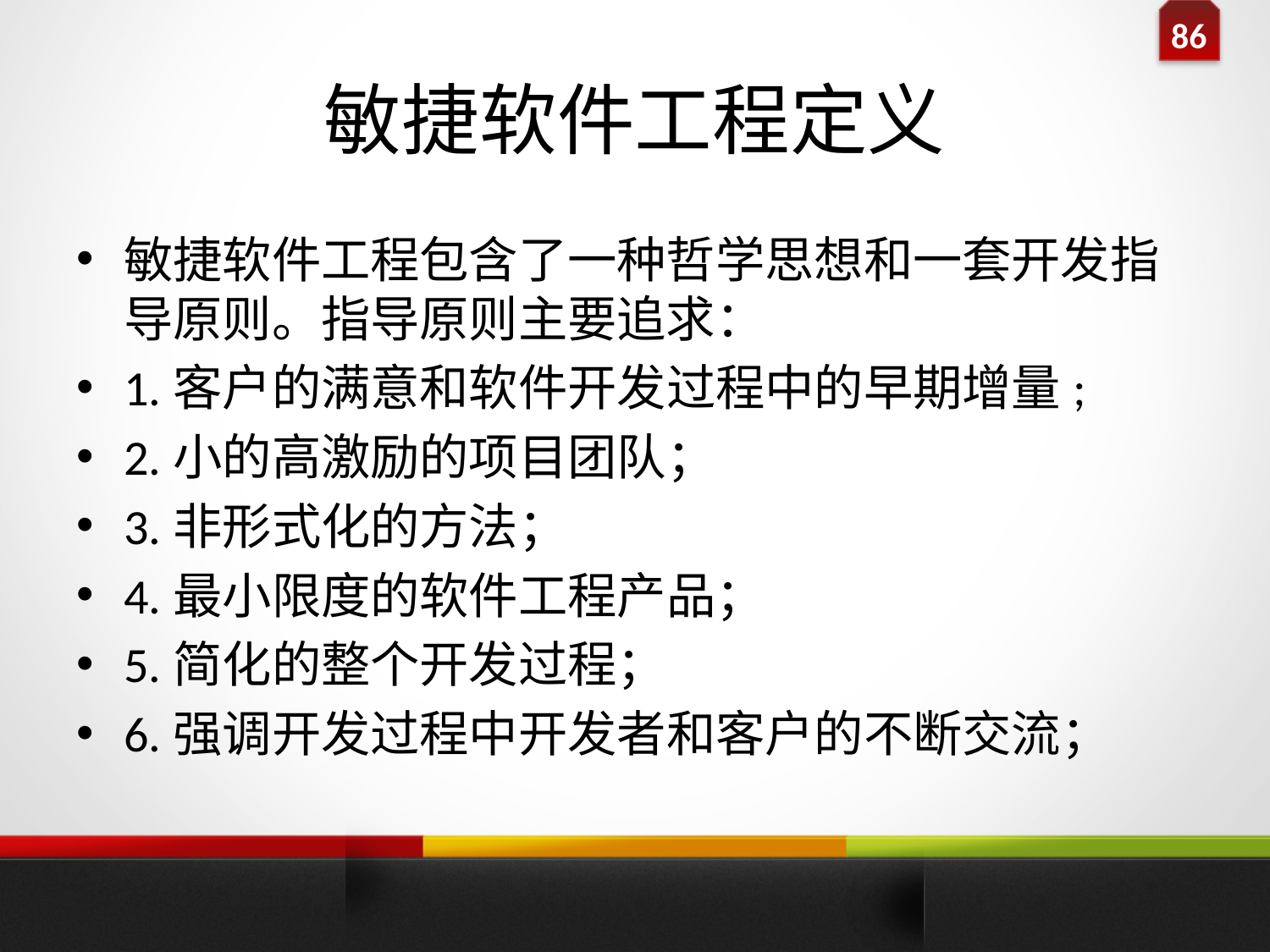

# 敏捷软件工程定义
敏捷软件工程包含了一种哲学思想和一套开发指导原则。指导原则主要追求：
1.客户的满意和软件开发过程中的早期增量;
2.小的高激励的项目团队；
3.非形式化的方法；
4.最小限度的软件工程产品；
5.简化的整个开发过程；
6.强调开发过程中开发者和客户的不断交流；
86